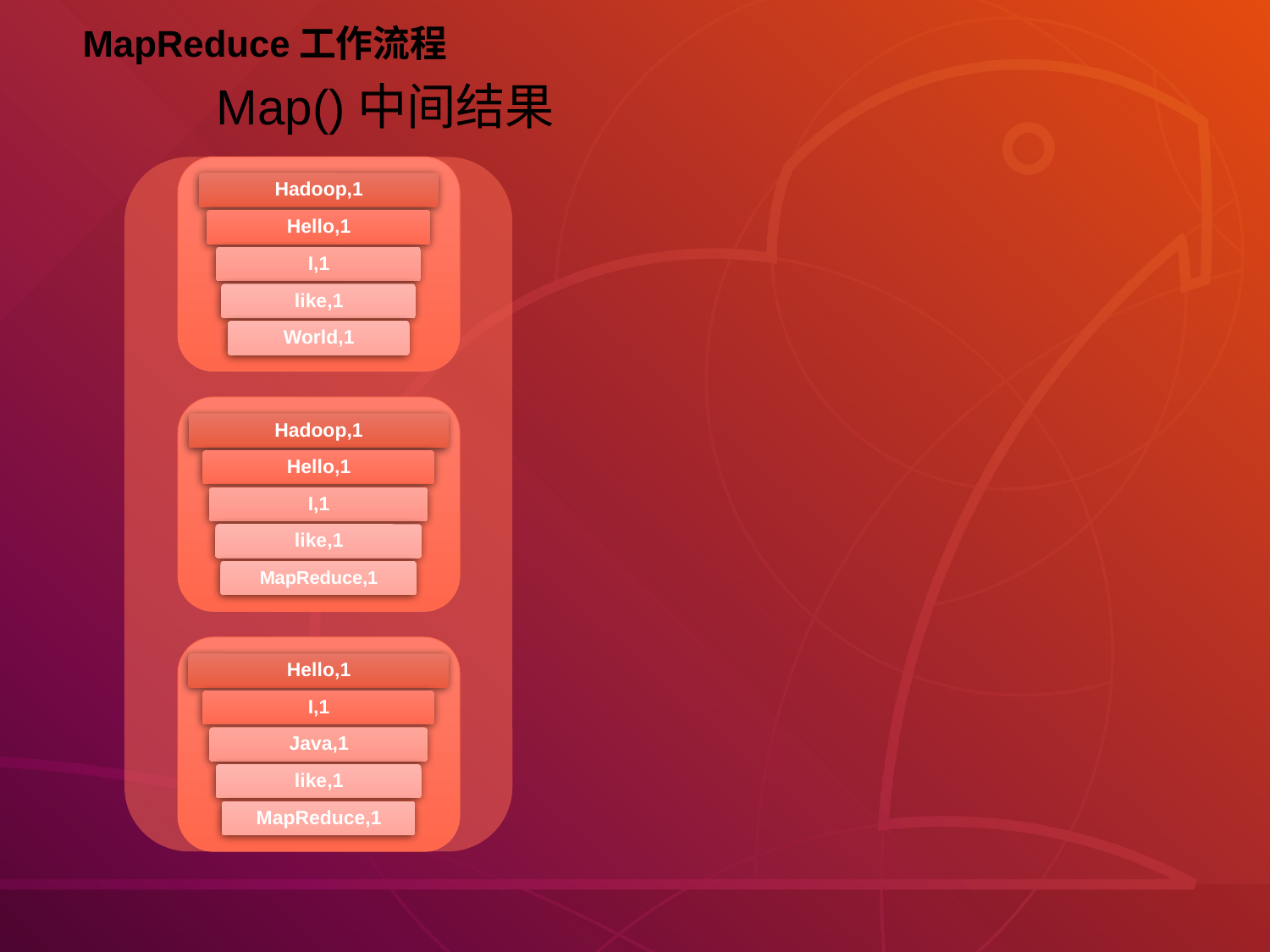

# MapReduce工作流程
Map()中间结果

Hadoop,1
Hello,1
I,1
like,1
World,1

Hadoop,1
Hello,1
I,1
like,1
MapReduce,1

Hello,1
I,1
Java,1
like,1
MapReduce,1